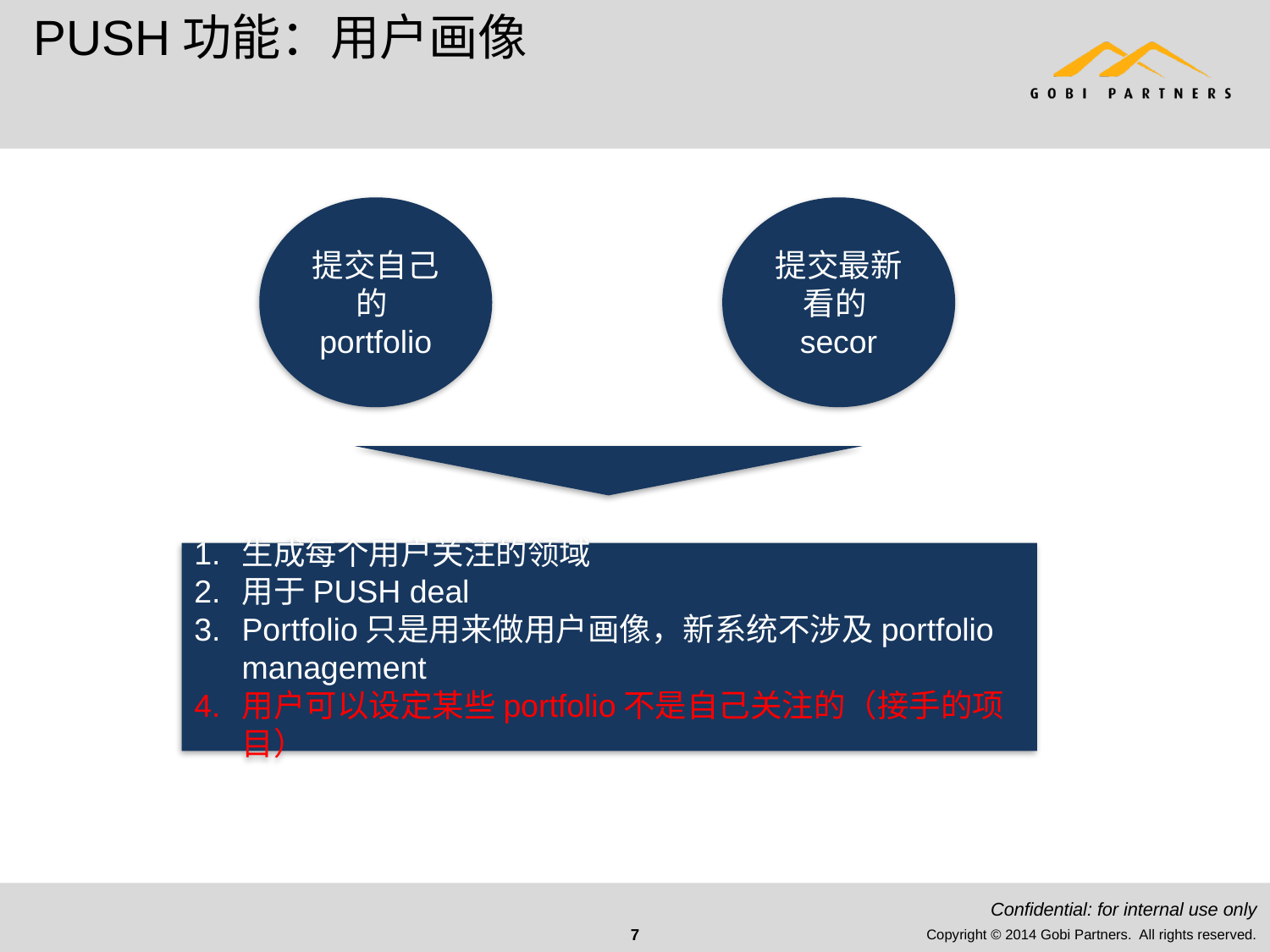

# PUSH功能：用户画像
提交自己的portfolio
提交最新看的secor

生成每个用户关注的领域
用于PUSH deal
Portfolio只是用来做用户画像，新系统不涉及portfolio management
用户可以设定某些portfolio不是自己关注的（接手的项目）